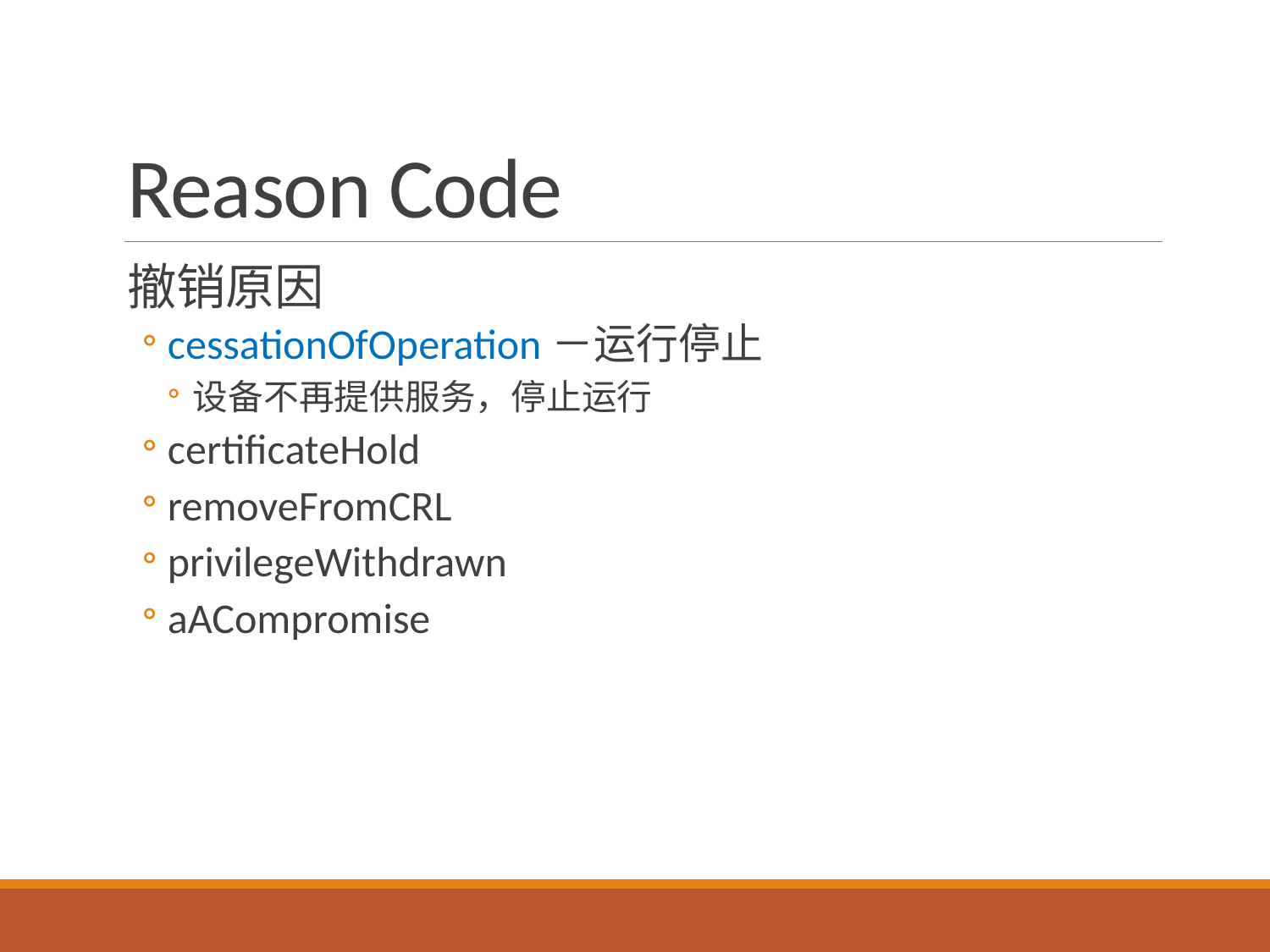

# Reason Code
撤销原因
cessationOfOperation－运行停止
设备不再提供服务，停止运行
certificateHold
removeFromCRL
privilegeWithdrawn
aACompromise
46